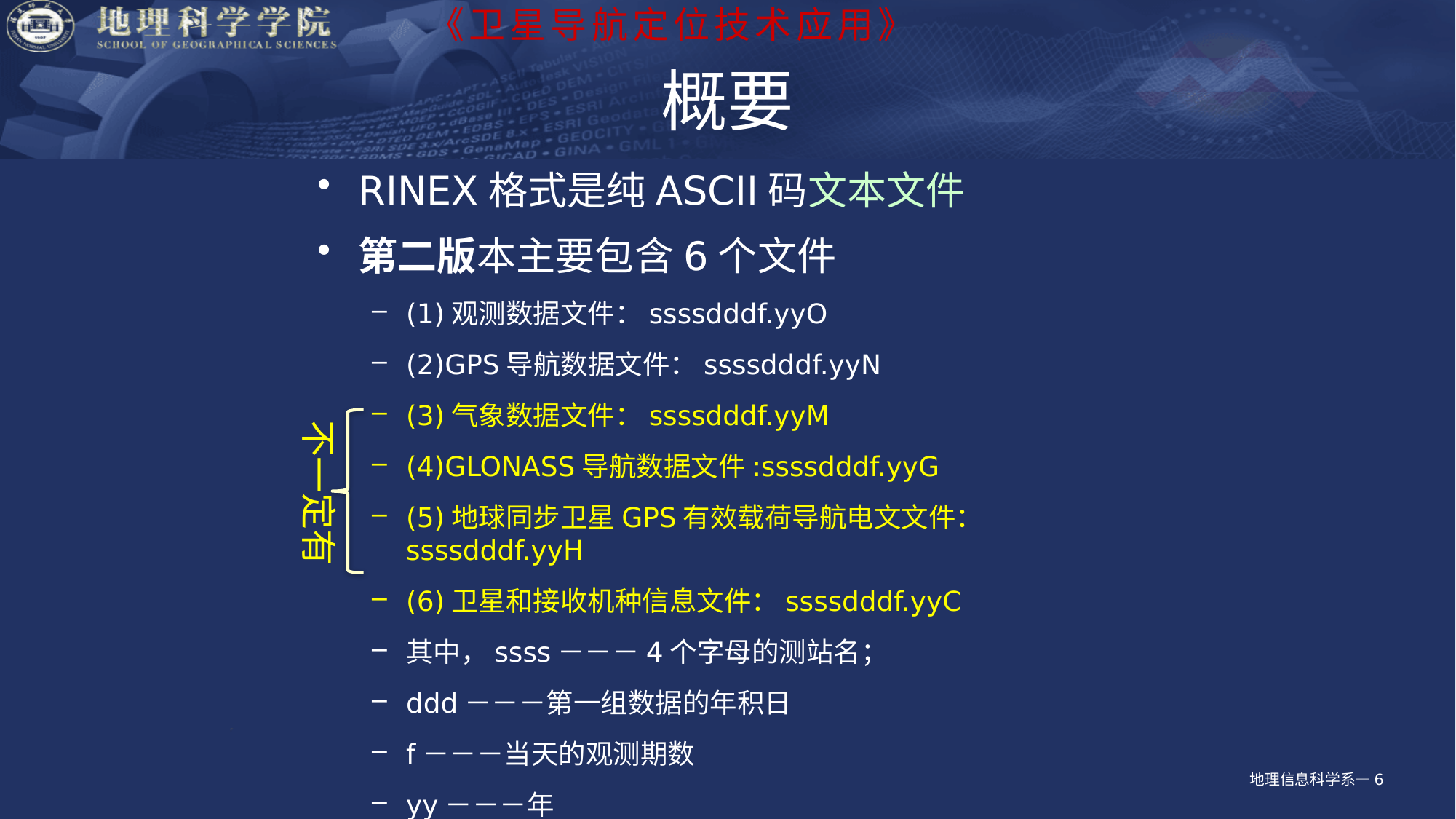

# 概要
RINEX格式是纯ASCII码文本文件
第二版本主要包含6个文件
(1)观测数据文件：ssssdddf.yyO
(2)GPS导航数据文件：ssssdddf.yyN
(3)气象数据文件：ssssdddf.yyM
(4)GLONASS导航数据文件:ssssdddf.yyG
(5)地球同步卫星GPS有效载荷导航电文文件： ssssdddf.yyH
(6)卫星和接收机种信息文件：ssssdddf.yyC
其中，ssss－－－4个字母的测站名；
ddd－－－第一组数据的年积日
f－－－当天的观测期数
yy－－－年

不一定有